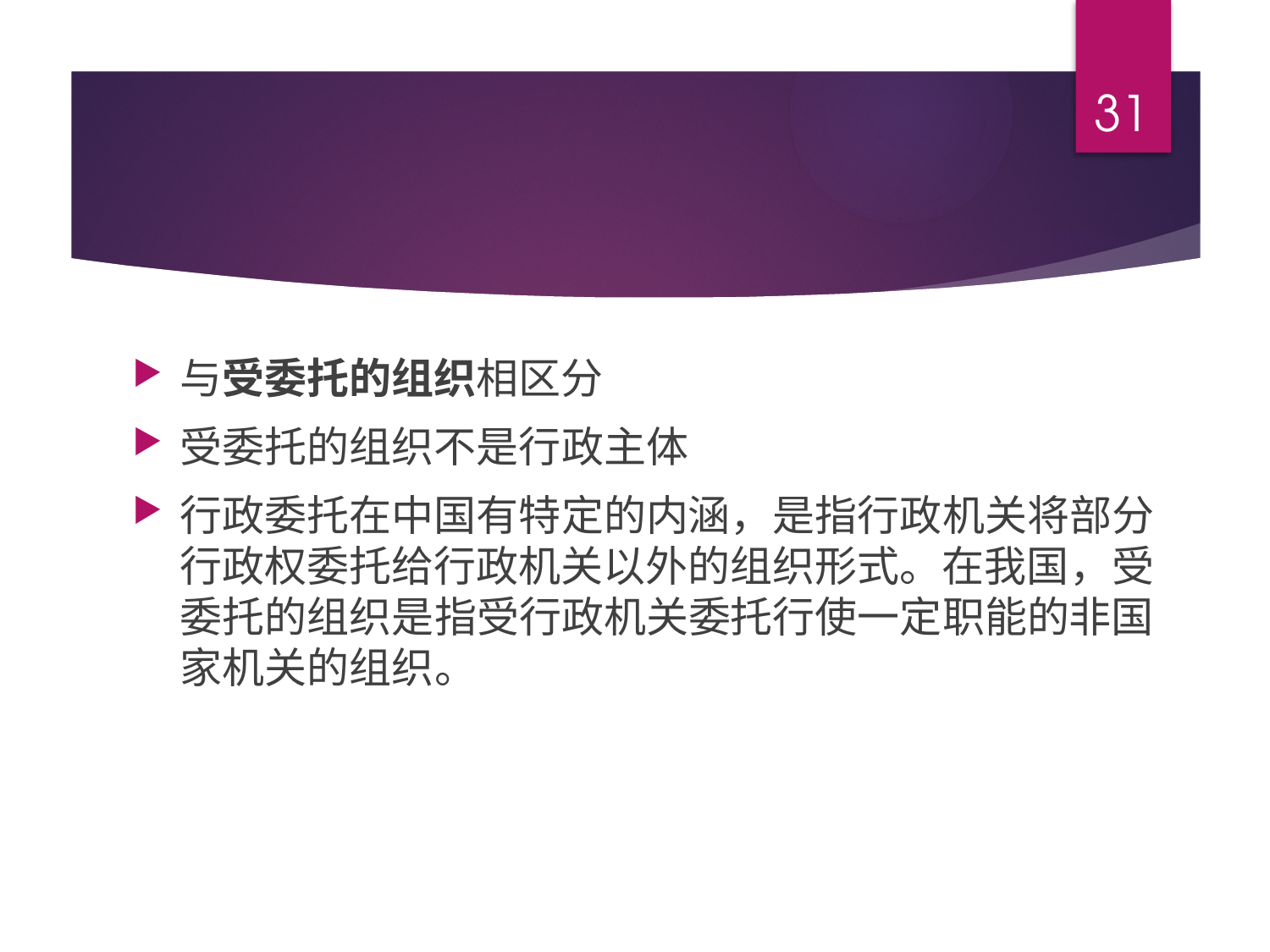

31
#
与受委托的组织相区分
受委托的组织不是行政主体
行政委托在中国有特定的内涵，是指行政机关将部分行政权委托给行政机关以外的组织形式。在我国，受委托的组织是指受行政机关委托行使一定职能的非国家机关的组织。